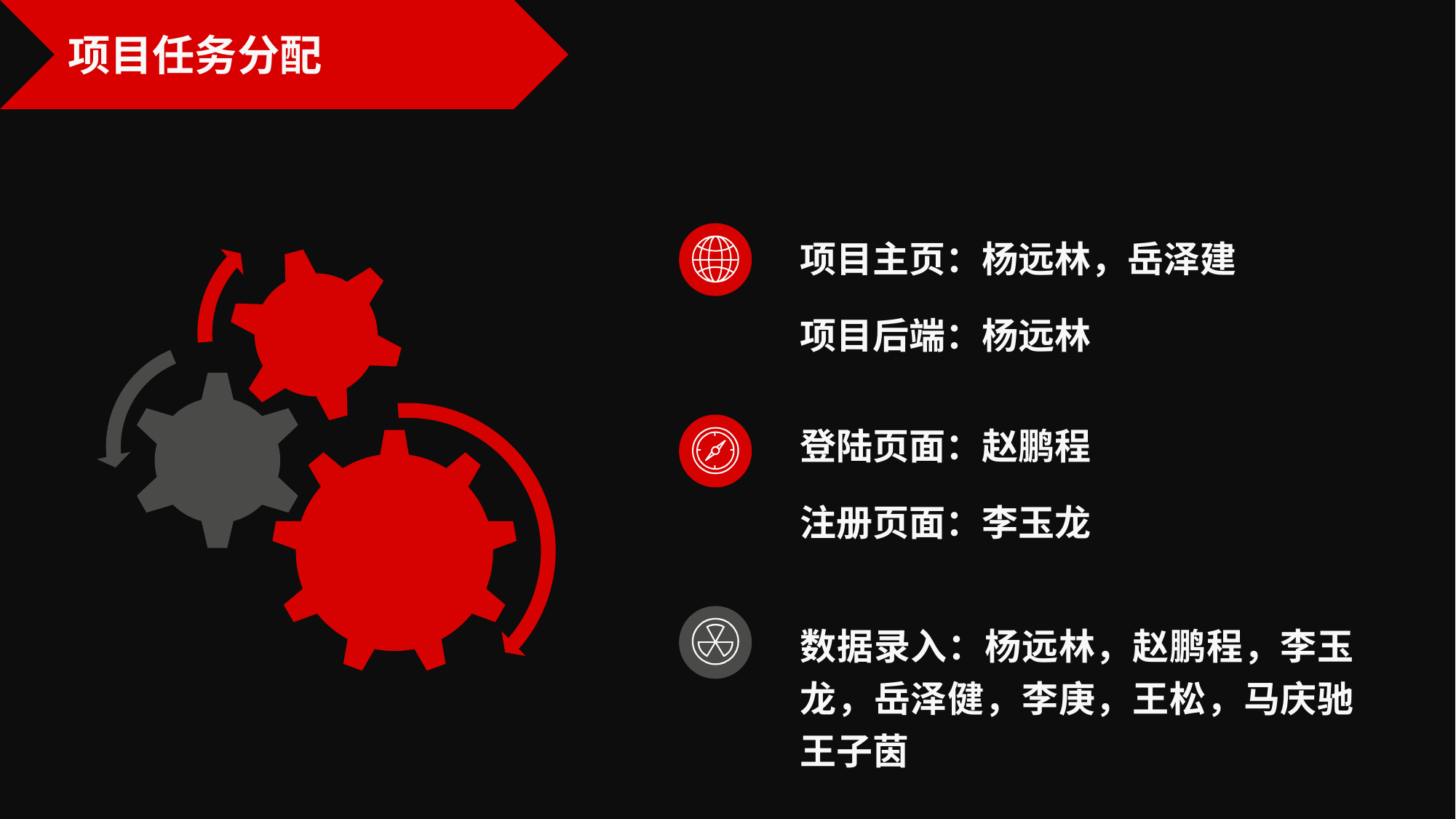

项目任务分配

项目主页：杨远林，岳泽建
项目后端：杨远林

登陆页面：赵鹏程
注册页面：李玉龙

数据录入：杨远林，赵鹏程，李玉龙，岳泽健，李庚，王松，马庆驰王子茵